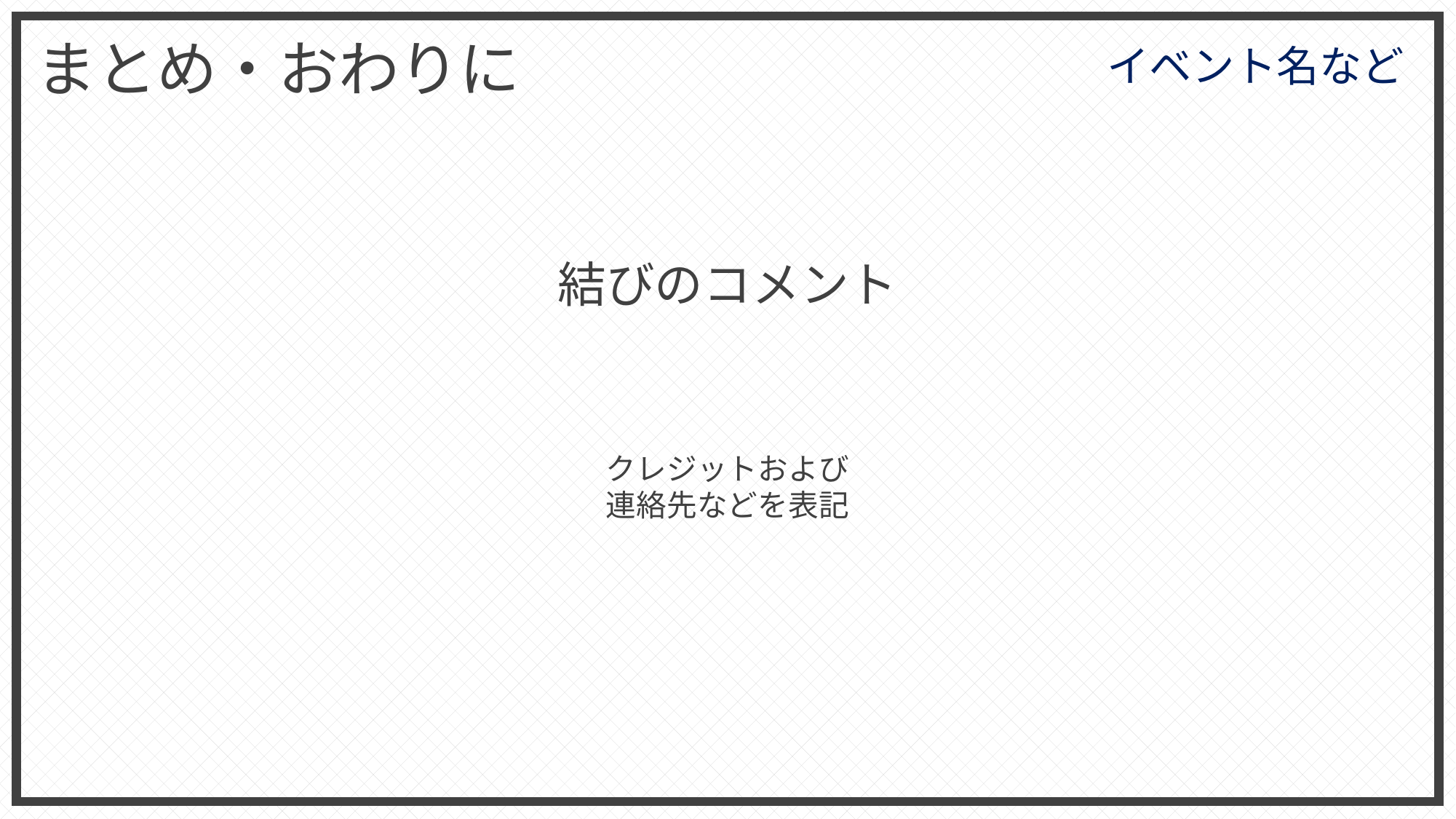

まとめ・おわりに
イベント名など
結びのコメント

クレジットおよび
連絡先などを表記